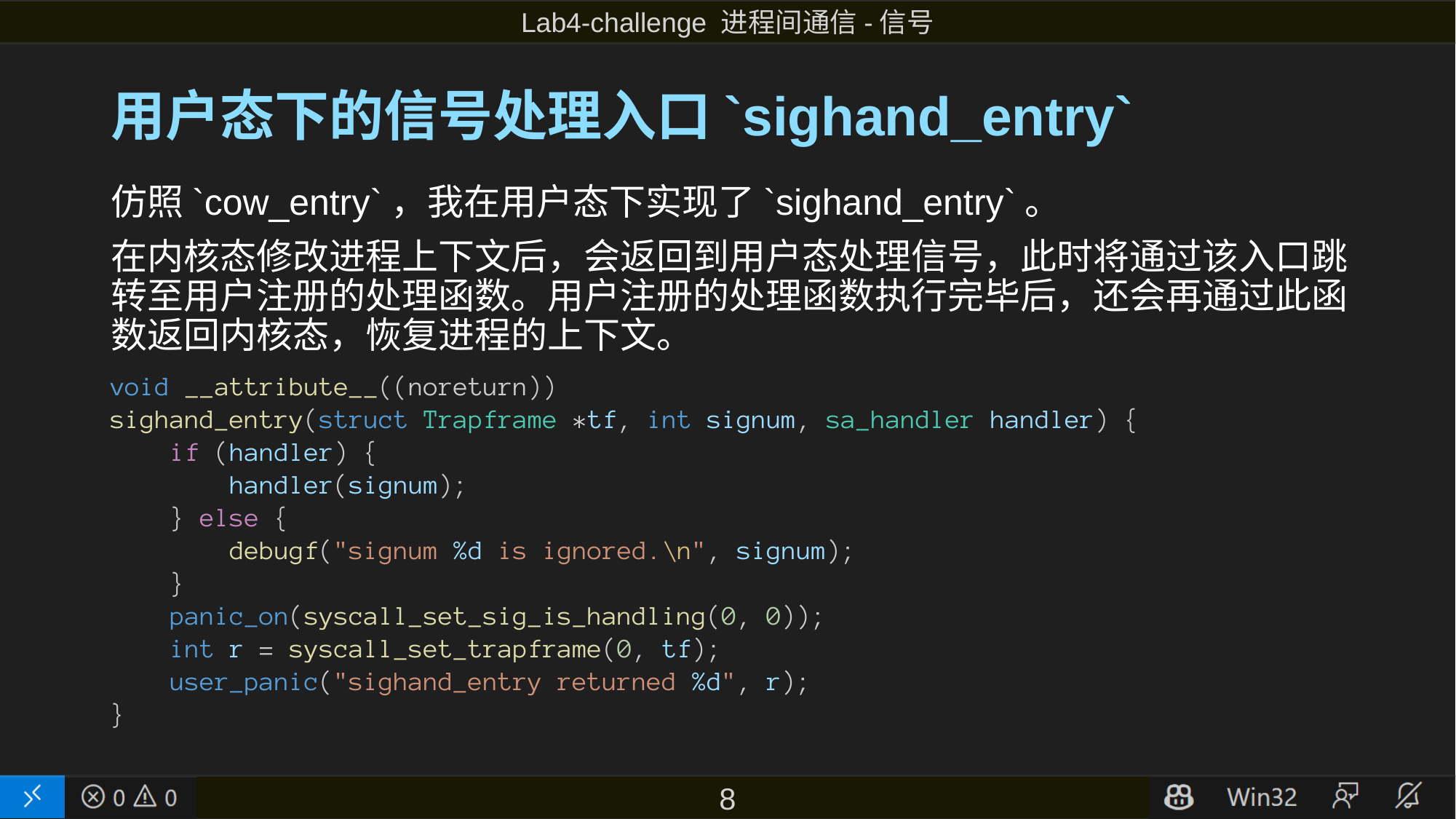

# 用户态下的信号处理入口`sighand_entry`
仿照`cow_entry`，我在用户态下实现了`sighand_entry`。
在内核态修改进程上下文后，会返回到用户态处理信号，此时将通过该入口跳转至用户注册的处理函数。用户注册的处理函数执行完毕后，还会再通过此函数返回内核态，恢复进程的上下文。
void __attribute__((noreturn))
sighand_entry(struct Trapframe *tf, int signum, sa_handler handler) {
    if (handler) {
        handler(signum);
    } else {
        debugf("signum %d is ignored.\n", signum);
    }
    panic_on(syscall_set_sig_is_handling(0, 0));
    int r = syscall_set_trapframe(0, tf);
    user_panic("sighand_entry returned %d", r);
}
8